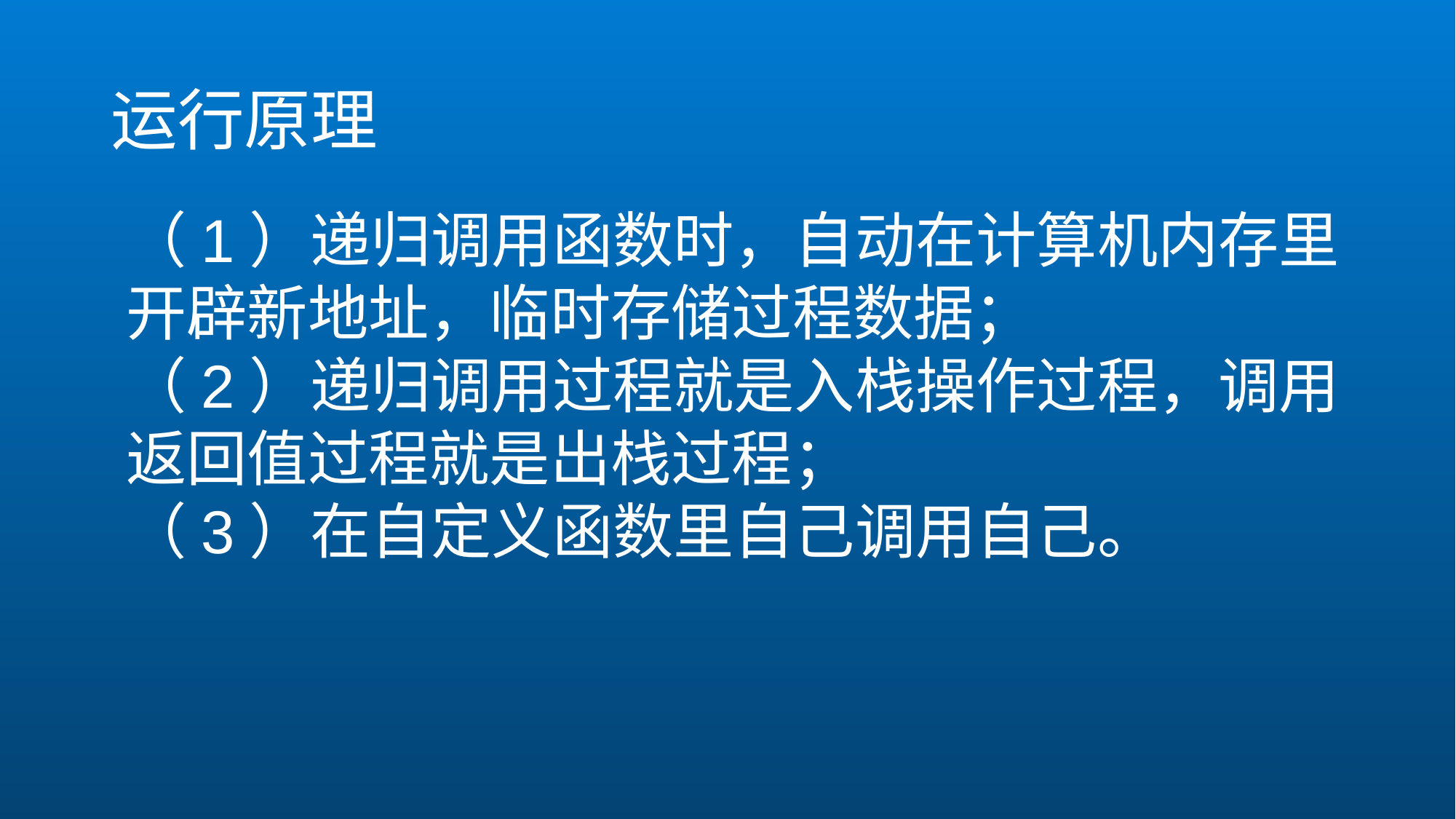

# 运行原理
（1）递归调用函数时，自动在计算机内存里开辟新地址，临时存储过程数据；
（2）递归调用过程就是入栈操作过程，调用返回值过程就是出栈过程；
（3）在自定义函数里自己调用自己。